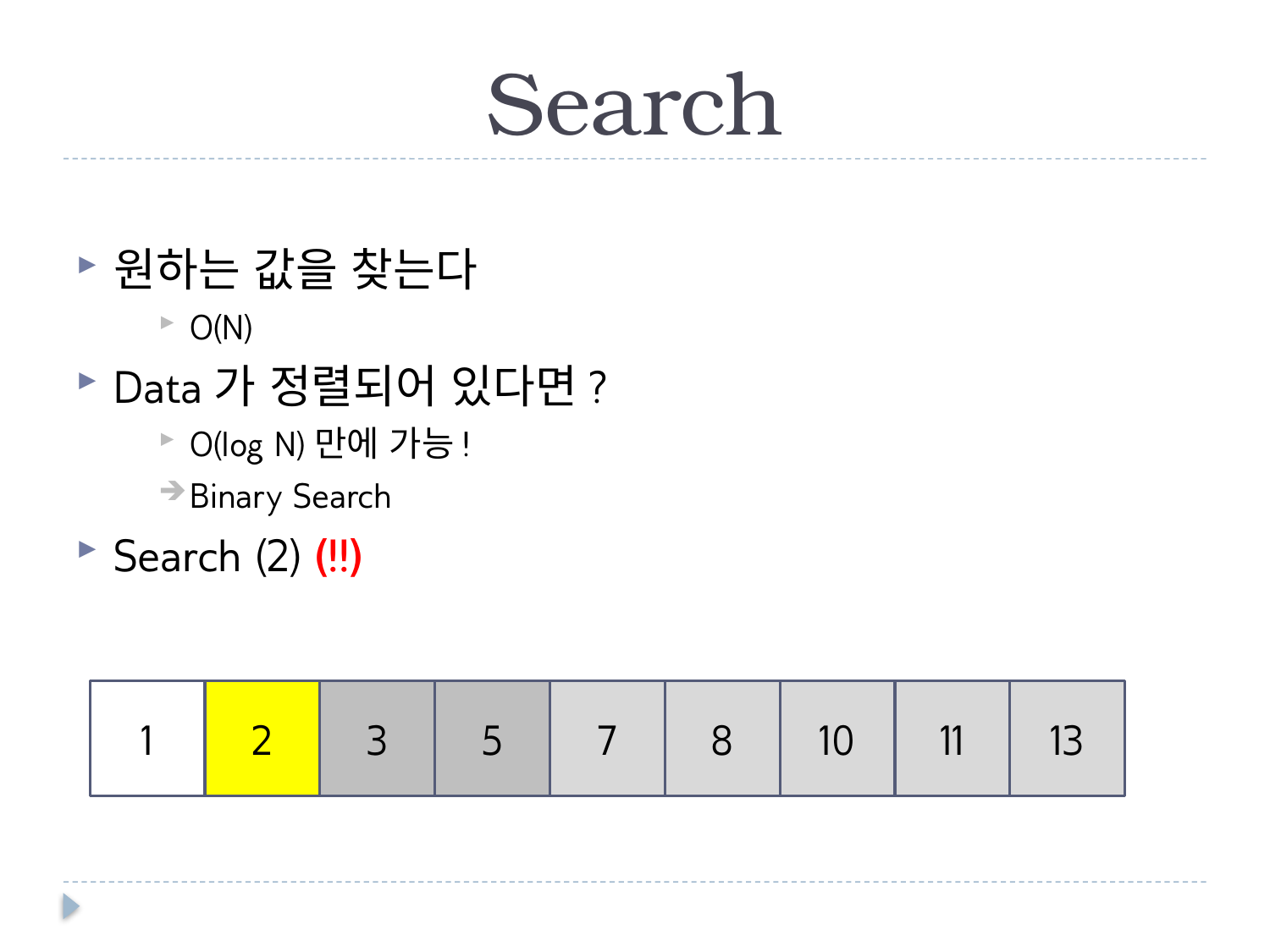

# Search

원하는 값을 찾는다
O(N)
Data가 정렬되어 있다면?
O(log N)만에 가능!
Binary Search
Search (2) (!!)
1
2
3
5
7
8
10
11
13